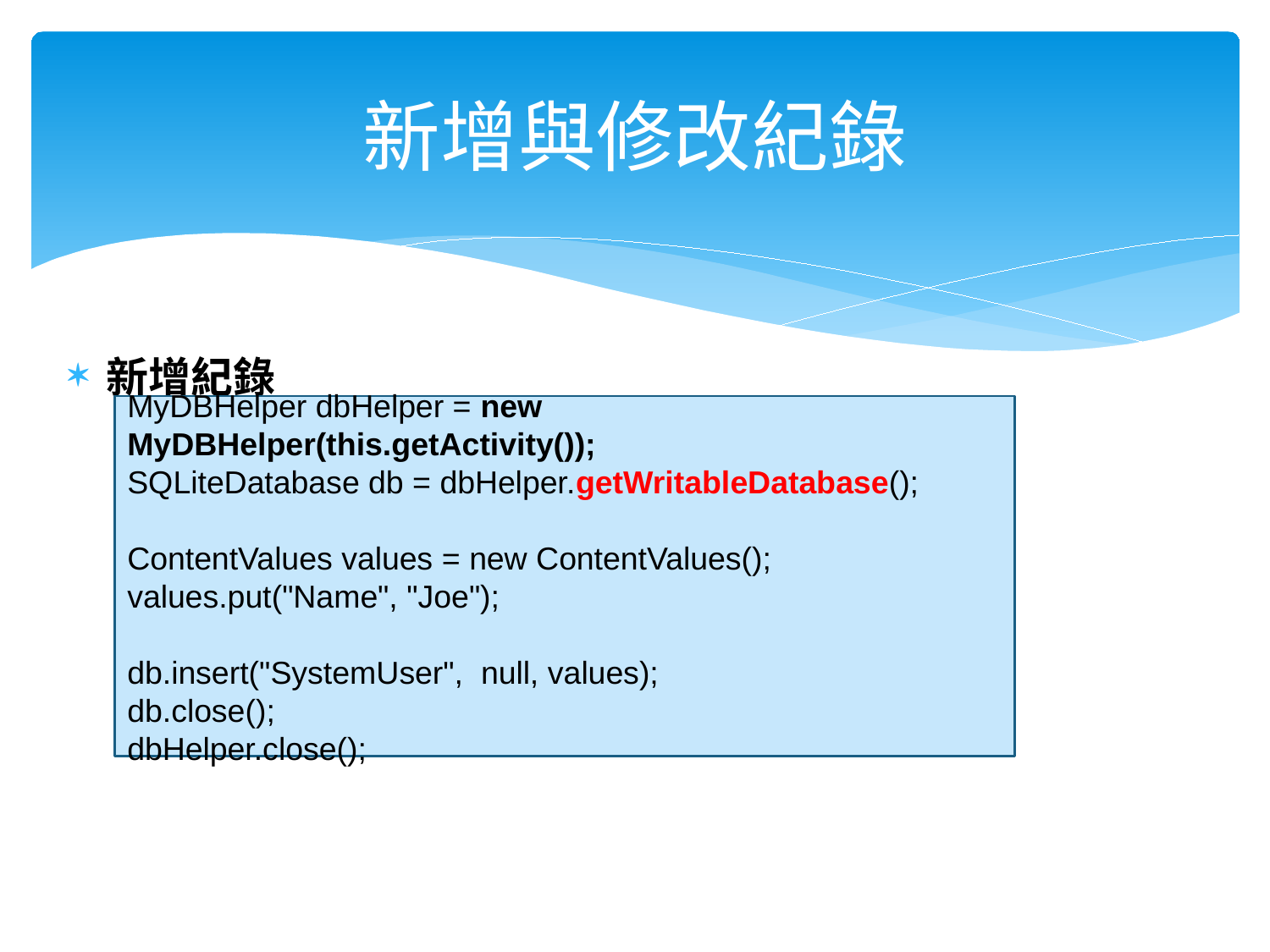

# 新增與修改紀錄
新增紀錄
MyDBHelper dbHelper = new MyDBHelper(this.getActivity());
SQLiteDatabase db = dbHelper.getWritableDatabase();
ContentValues values = new ContentValues();
values.put("Name", "Joe");
				        db.insert("SystemUser",  null, values);
db.close();
dbHelper.close();